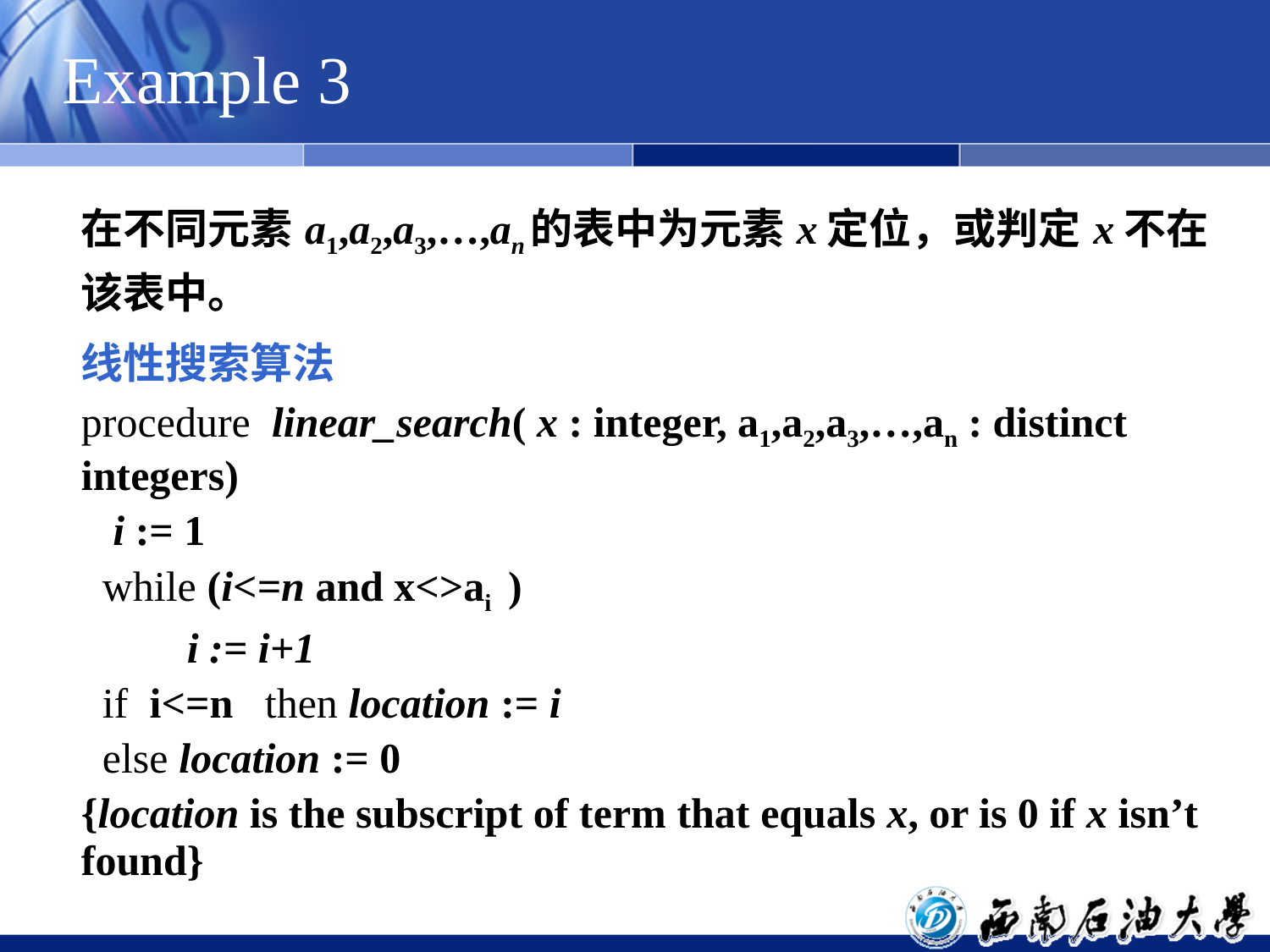

# Example 3
| 在不同元素a1,a2,a3,…,an的表中为元素x定位，或判定x不在该表中。 线性搜索算法 procedure linear\_search( x : integer, a1,a2,a3,…,an : distinct integers) i := 1 while (i<=n and x<>ai ) i := i+1 if i<=n then location := i else location := 0 {location is the subscript of term that equals x, or is 0 if x isn’t found} |
| --- |